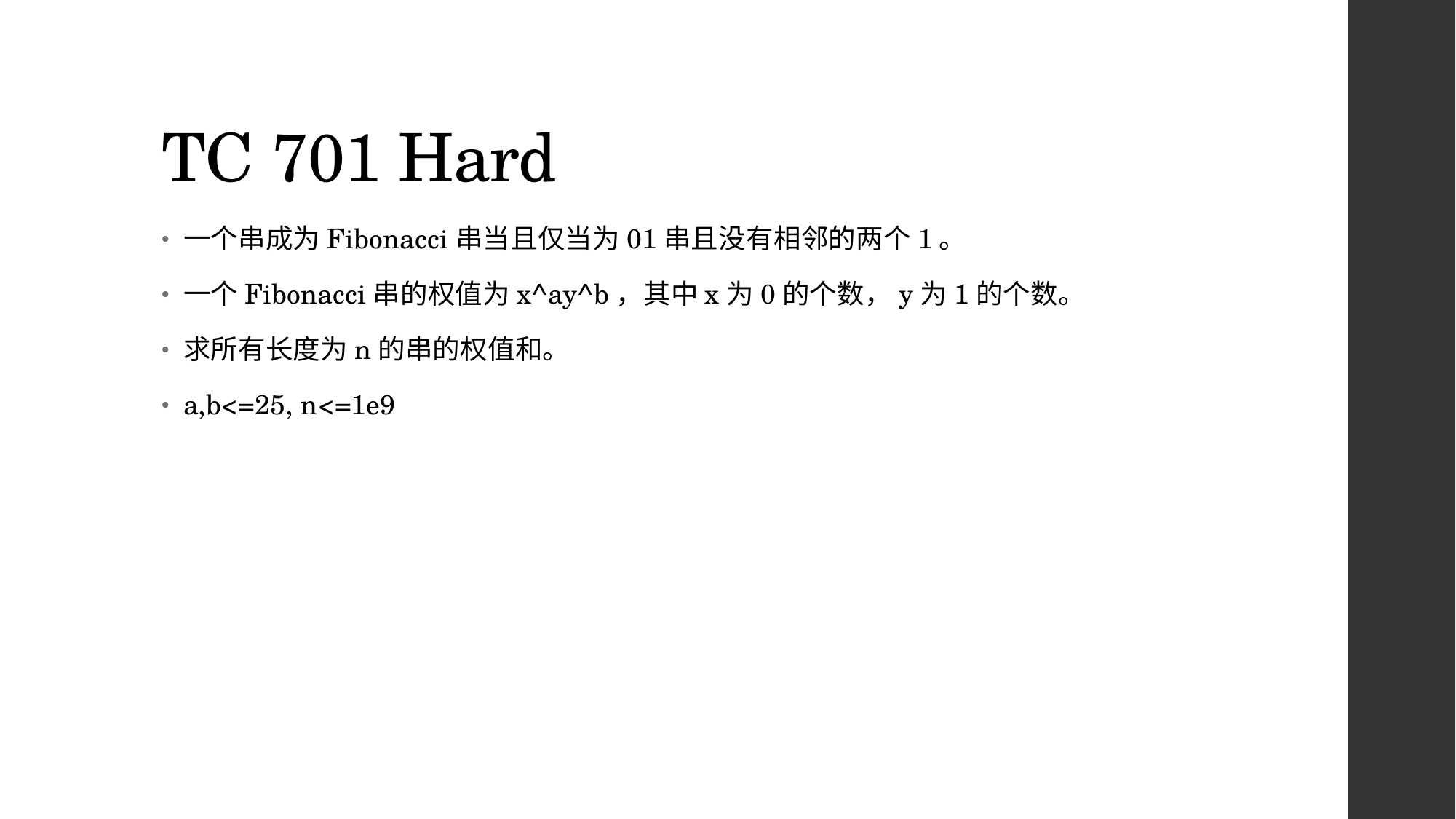

# TC 701 Hard
一个串成为Fibonacci串当且仅当为01串且没有相邻的两个1。
一个Fibonacci串的权值为x^ay^b，其中x为0的个数，y为1的个数。
求所有长度为n的串的权值和。
a,b<=25, n<=1e9